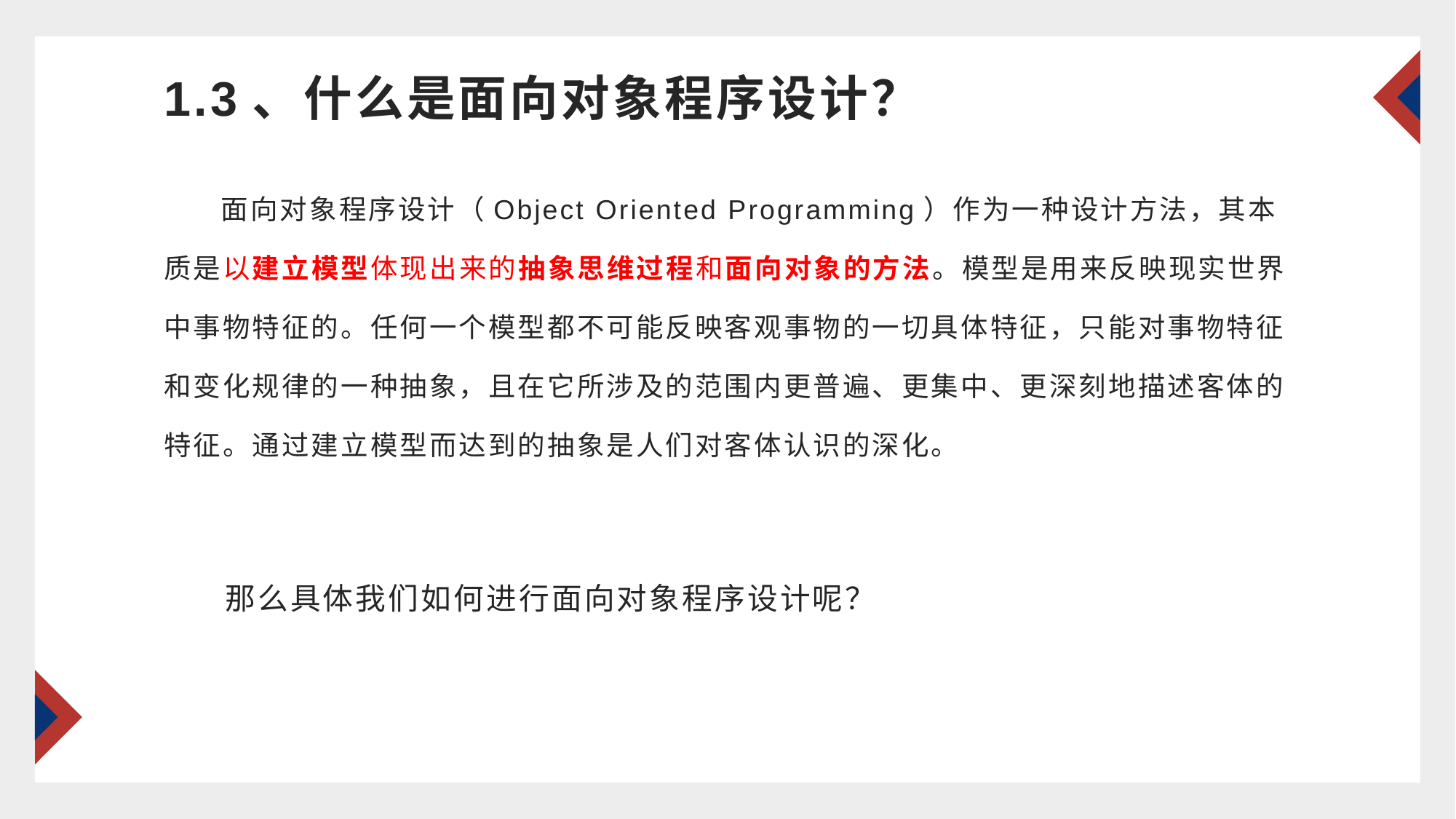

# 1.3、什么是面向对象程序设计？
      面向对象程序设计（Object Oriented Programming）作为一种设计方法，其本质是以建立模型体现出来的抽象思维过程和面向对象的方法。模型是用来反映现实世界中事物特征的。任何一个模型都不可能反映客观事物的一切具体特征，只能对事物特征和变化规律的一种抽象，且在它所涉及的范围内更普遍、更集中、更深刻地描述客体的特征。通过建立模型而达到的抽象是人们对客体认识的深化。

      那么具体我们如何进行面向对象程序设计呢？